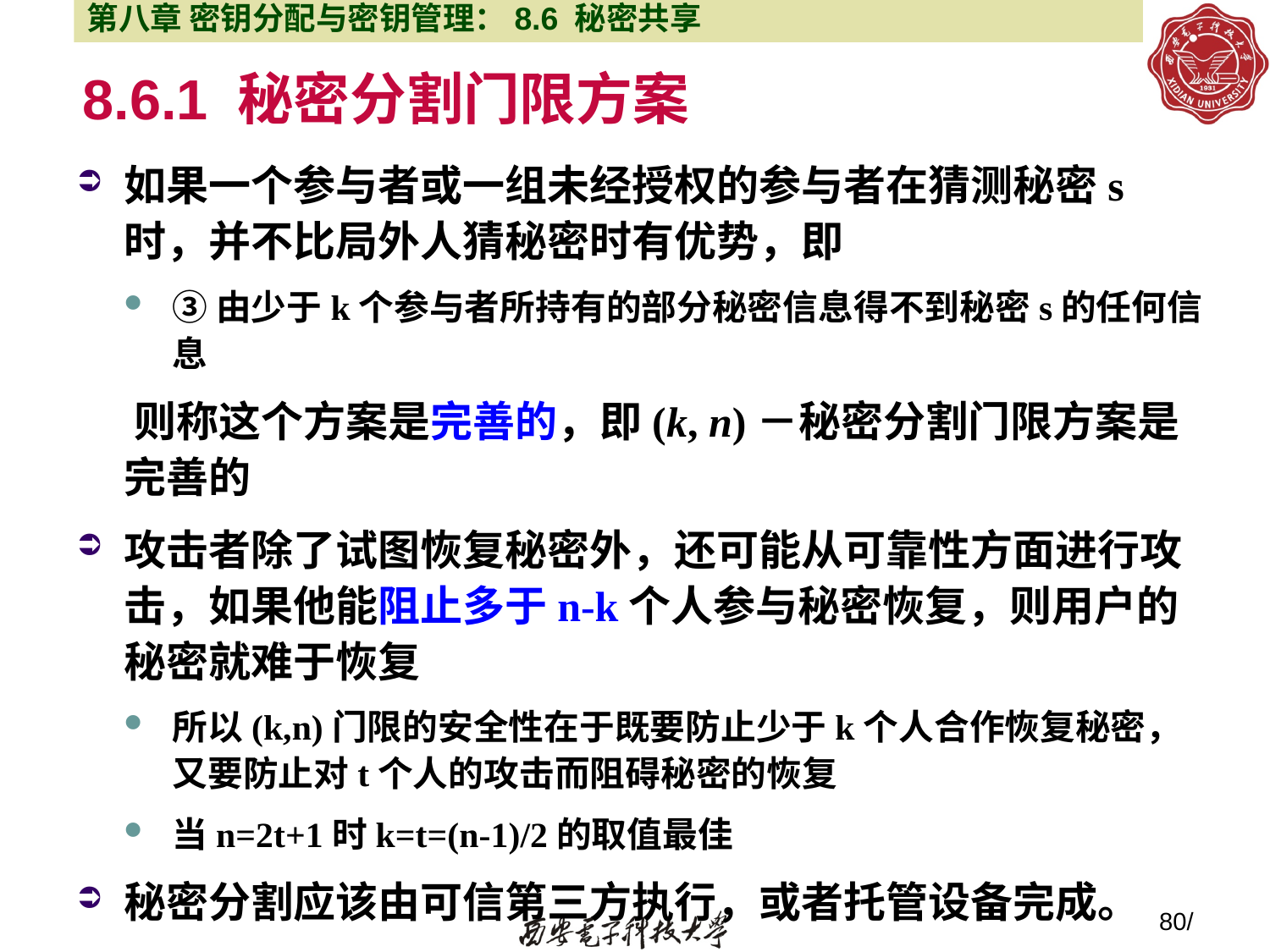

第八章 密钥分配与密钥管理：8.6 秘密共享
8.6.1 秘密分割门限方案
如果一个参与者或一组未经授权的参与者在猜测秘密s时，并不比局外人猜秘密时有优势，即
③由少于k个参与者所持有的部分秘密信息得不到秘密s的任何信息
     则称这个方案是完善的，即(k, n)－秘密分割门限方案是完善的
攻击者除了试图恢复秘密外，还可能从可靠性方面进行攻击，如果他能阻止多于n-k个人参与秘密恢复，则用户的秘密就难于恢复
所以(k,n)门限的安全性在于既要防止少于k个人合作恢复秘密，又要防止对t个人的攻击而阻碍秘密的恢复
当n=2t+1时k=t=(n-1)/2的取值最佳
秘密分割应该由可信第三方执行，或者托管设备完成。
80/